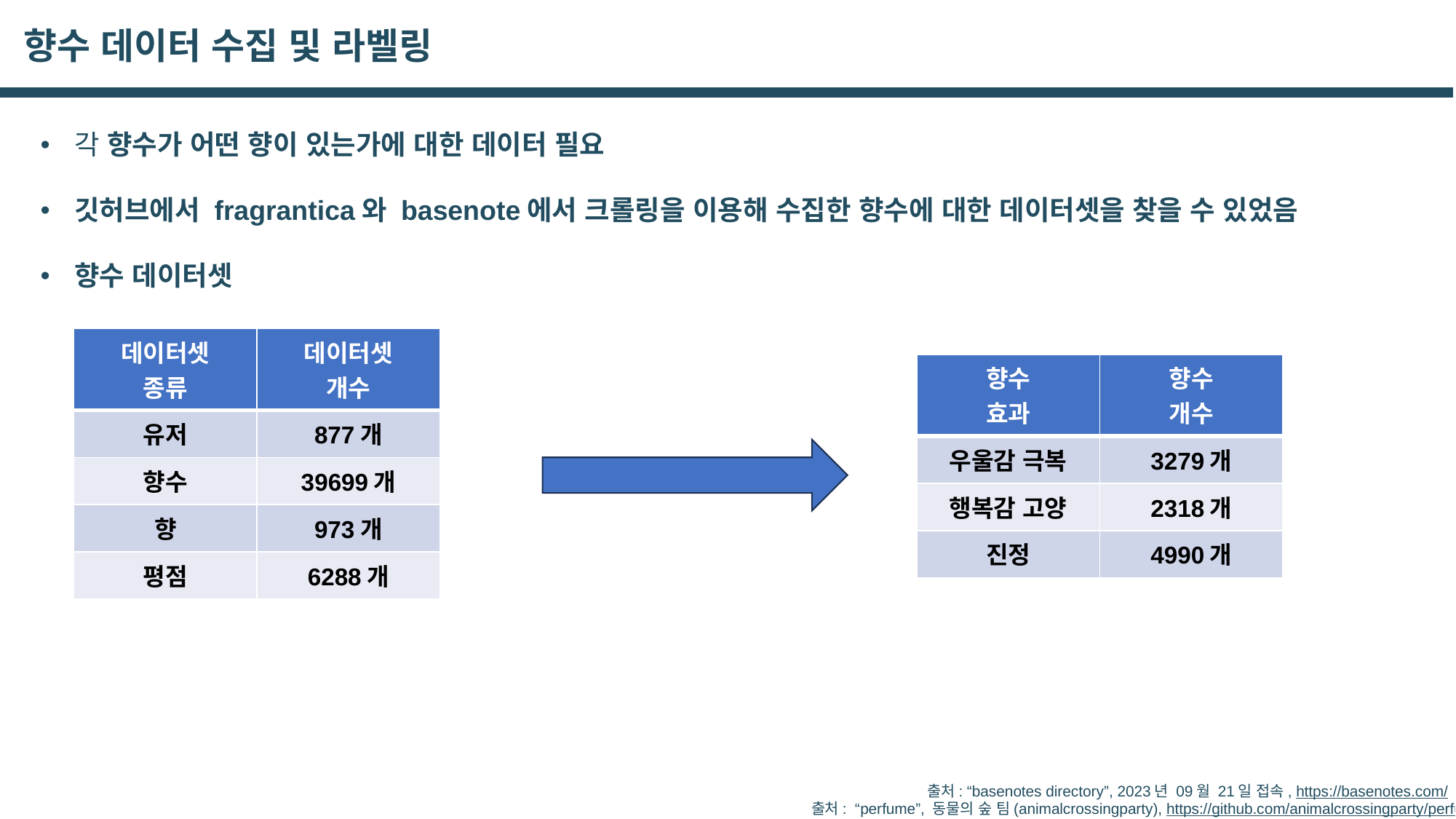

향수 데이터 수집 및 라벨링
각 향수가 어떤 향이 있는가에 대한 데이터 필요

깃허브에서 fragrantica와 basenote에서 크롤링을 이용해 수집한 향수에 대한 데이터셋을 찾을 수 있었음

향수 데이터셋
| 데이터셋 종류 | 데이터셋 개수 |
| --- | --- |
| 유저 | 877개 |
| 향수 | 39699개 |
| 향 | 973개 |
| 평점 | 6288개 |
| 향수 효과 | 향수 개수 |
| --- | --- |
| 우울감 극복 | 3279개 |
| 행복감 고양 | 2318개 |
| 진정 | 4990개 |

출처: “basenotes directory”, 2023년 09월 21일 접속, https://basenotes.com/

출처:  “perfume”, 동물의 숲 팀(animalcrossingparty), https://github.com/animalcrossingparty/perfume